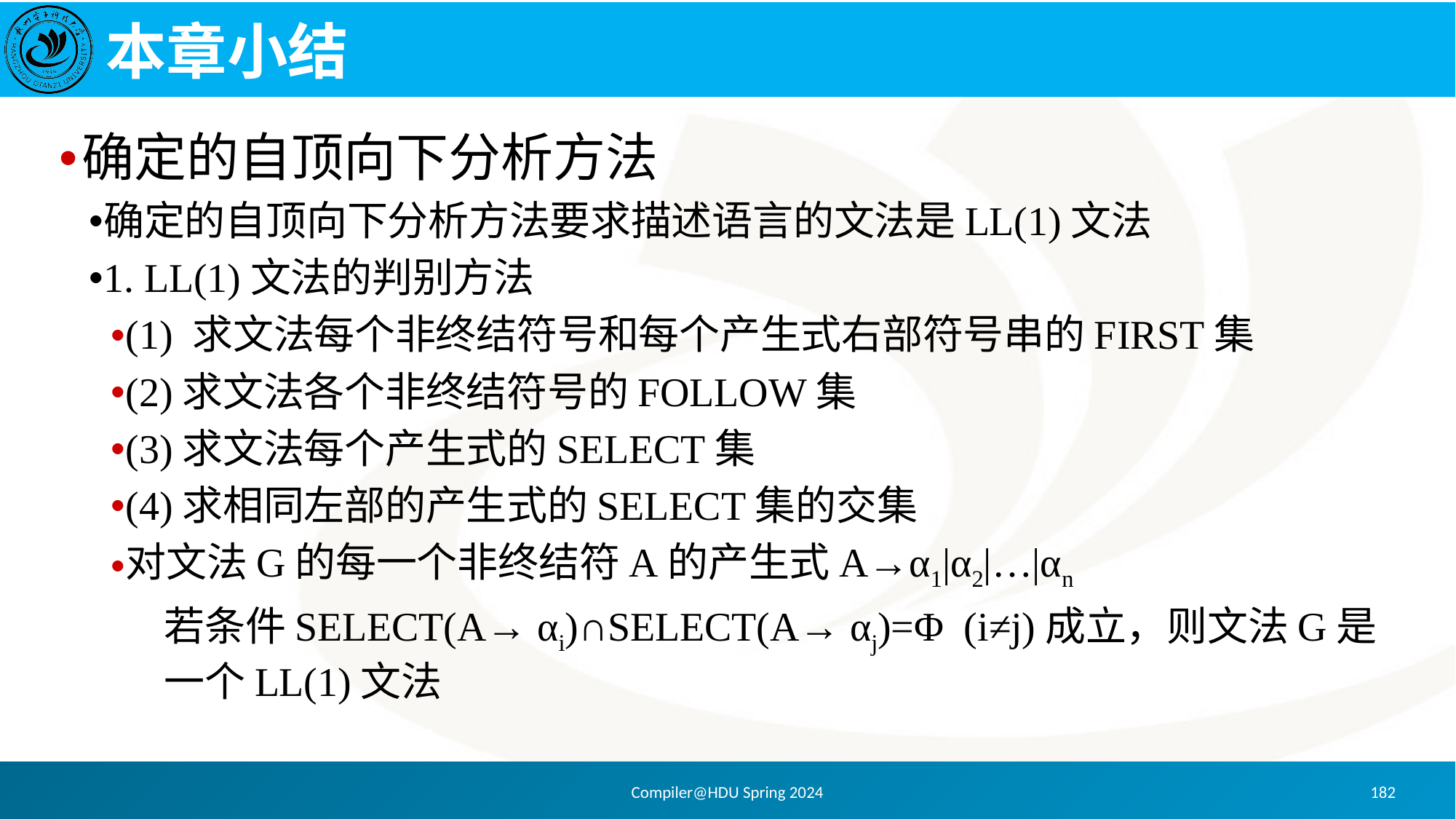

# 本章小结
确定的自顶向下分析方法
确定的自顶向下分析方法要求描述语言的文法是LL(1)文法
1. LL(1)文法的判别方法
(1) 求文法每个非终结符号和每个产生式右部符号串的FIRST集
(2)求文法各个非终结符号的FOLLOW集
(3)求文法每个产生式的SELECT集
(4)求相同左部的产生式的SELECT集的交集
对文法G的每一个非终结符A的产生式A→α1|α2|…|αn
若条件SELECT(A→ αi)∩SELECT(A→ αj)=Φ  (i≠j)成立，则文法G是一个LL(1)文法
Compiler@HDU Spring 2024
182